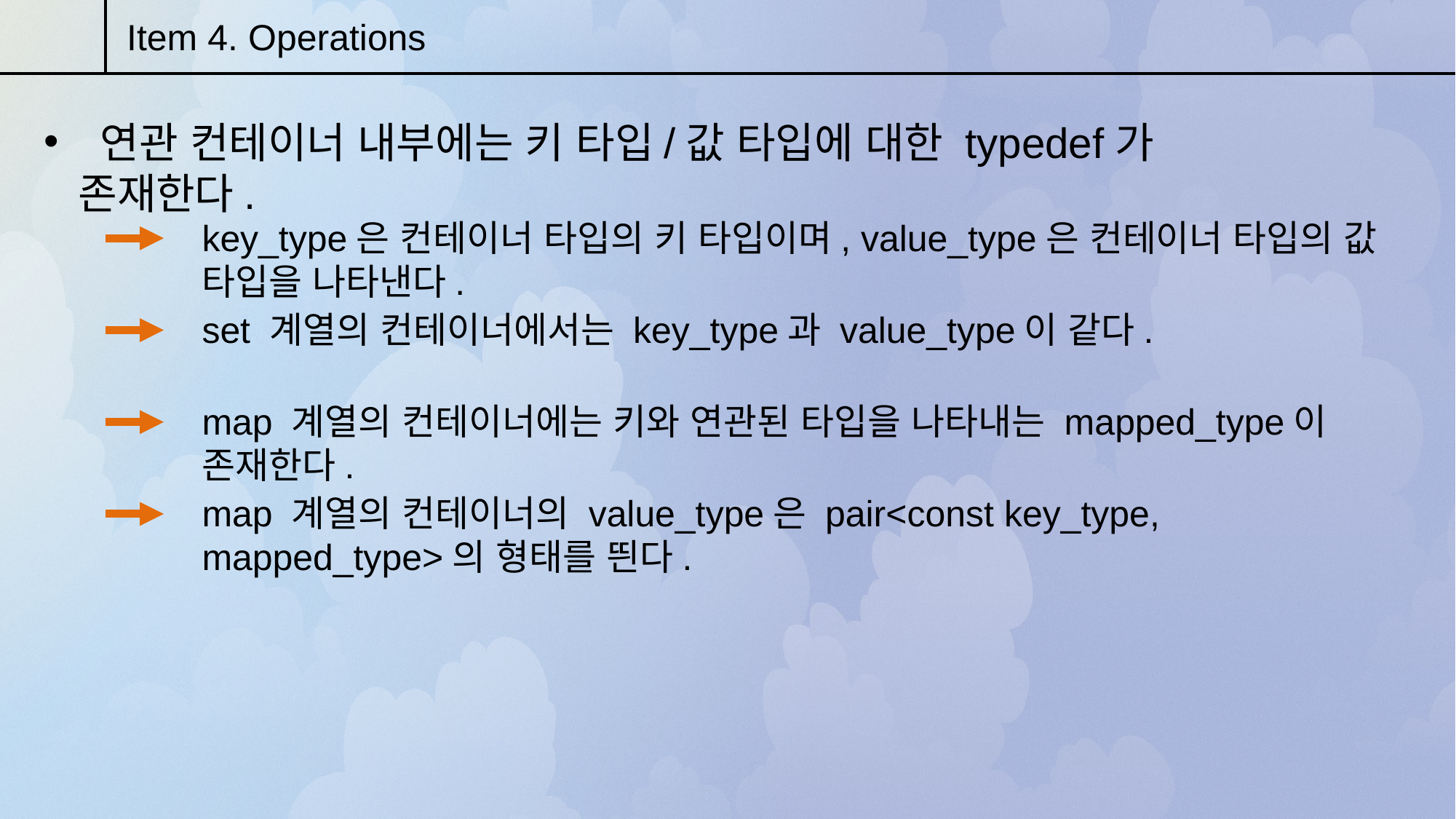

Item 4. Operations
 연관 컨테이너 내부에는 키 타입/값 타입에 대한 typedef가 존재한다.
key_type은 컨테이너 타입의 키 타입이며, value_type은 컨테이너 타입의 값 타입을 나타낸다.
set 계열의 컨테이너에서는 key_type과 value_type이 같다.
map 계열의 컨테이너에는 키와 연관된 타입을 나타내는 mapped_type이 존재한다.
map 계열의 컨테이너의 value_type은 pair<const key_type, mapped_type>의 형태를 띈다.